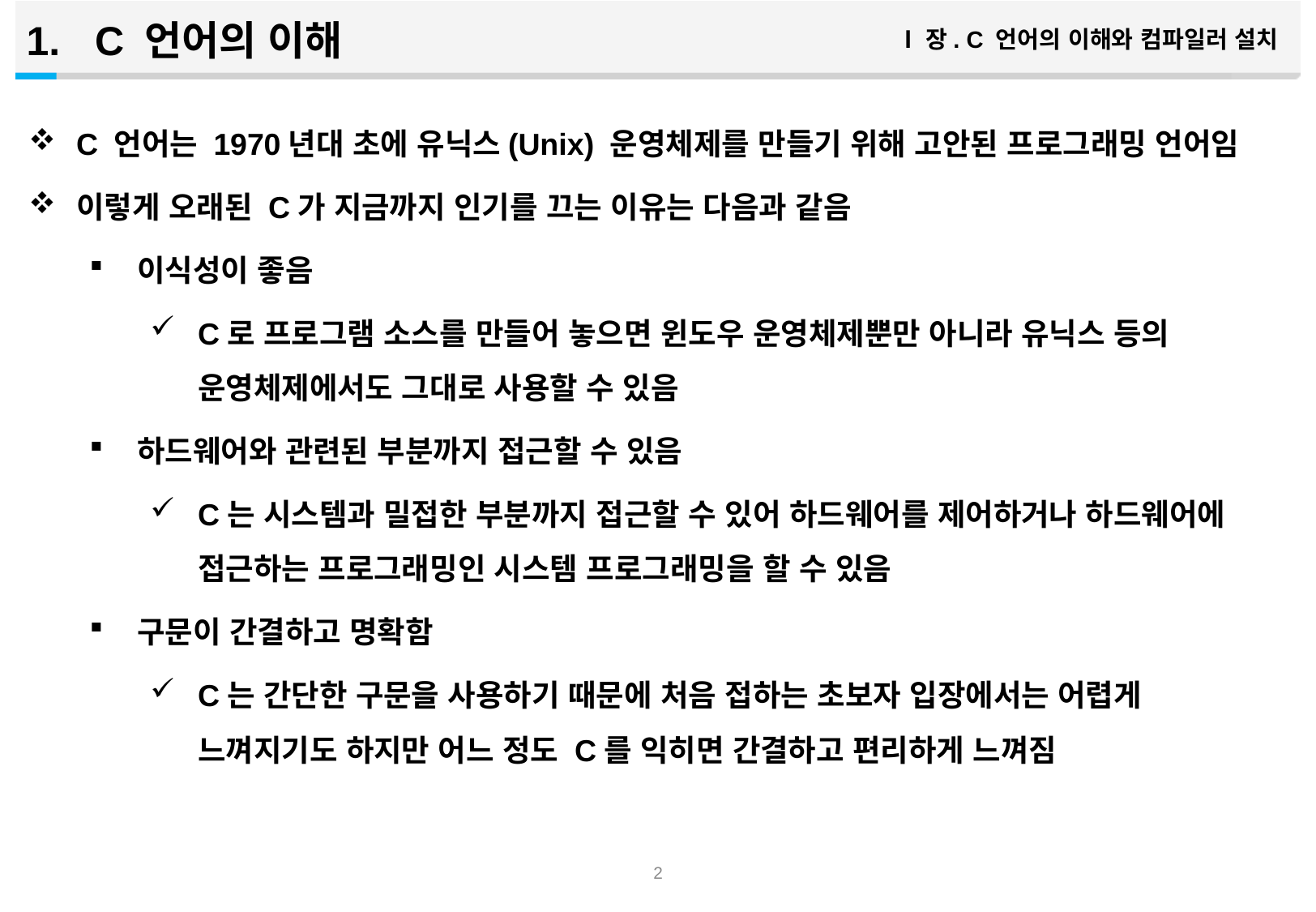

C 언어의 이해
Ⅰ장. C 언어의 이해와 컴파일러 설치
C 언어는 1970년대 초에 유닉스(Unix) 운영체제를 만들기 위해 고안된 프로그래밍 언어임
이렇게 오래된 C가 지금까지 인기를 끄는 이유는 다음과 같음
이식성이 좋음
C로 프로그램 소스를 만들어 놓으면 윈도우 운영체제뿐만 아니라 유닉스 등의 운영체제에서도 그대로 사용할 수 있음
하드웨어와 관련된 부분까지 접근할 수 있음
C는 시스템과 밀접한 부분까지 접근할 수 있어 하드웨어를 제어하거나 하드웨어에 접근하는 프로그래밍인 시스템 프로그래밍을 할 수 있음
구문이 간결하고 명확함
C는 간단한 구문을 사용하기 때문에 처음 접하는 초보자 입장에서는 어렵게   느껴지기도 하지만 어느 정도 C를 익히면 간결하고 편리하게 느껴짐
2